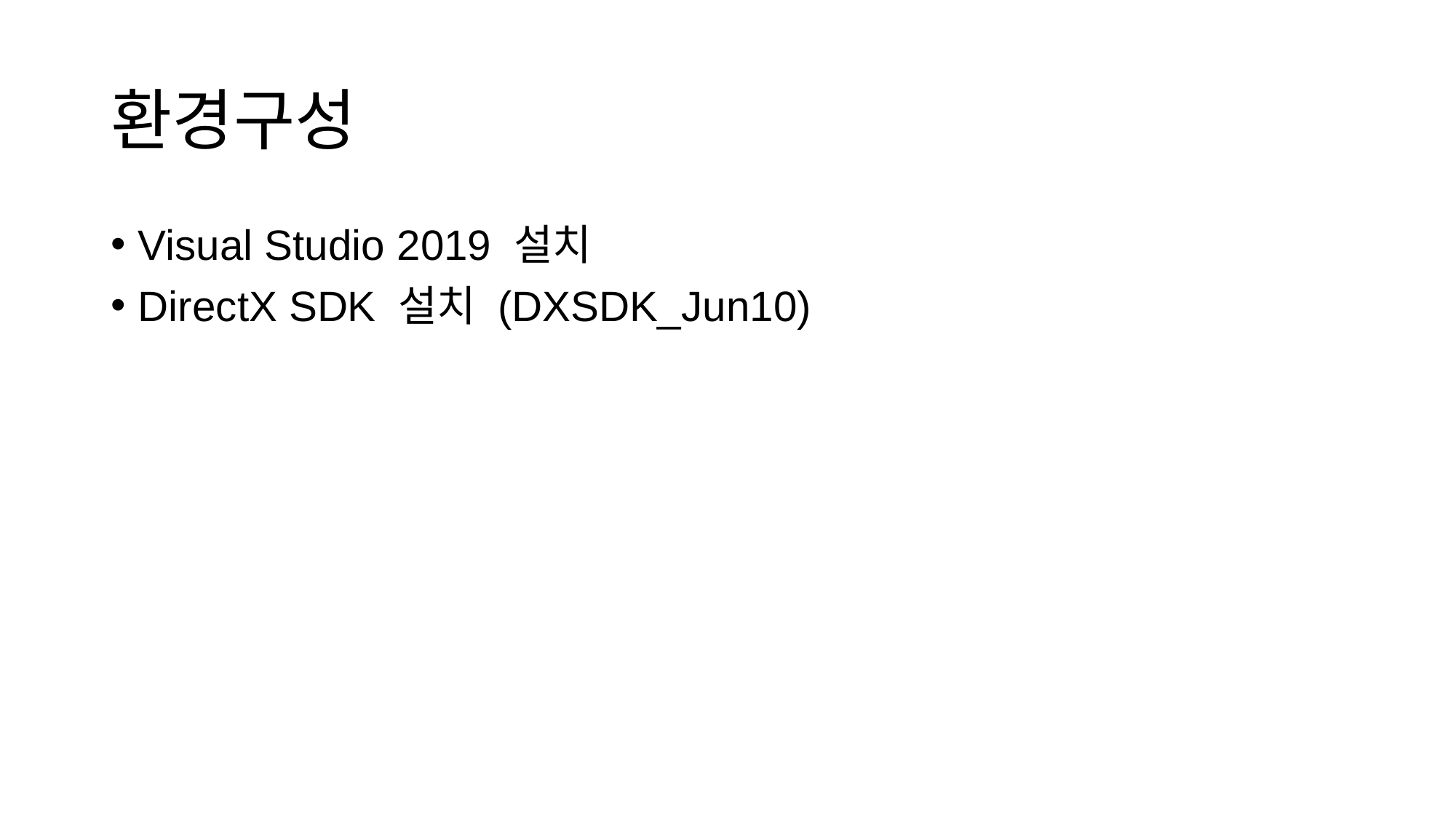

# 환경구성
Visual Studio 2019 설치
DirectX SDK 설치 (DXSDK_Jun10)